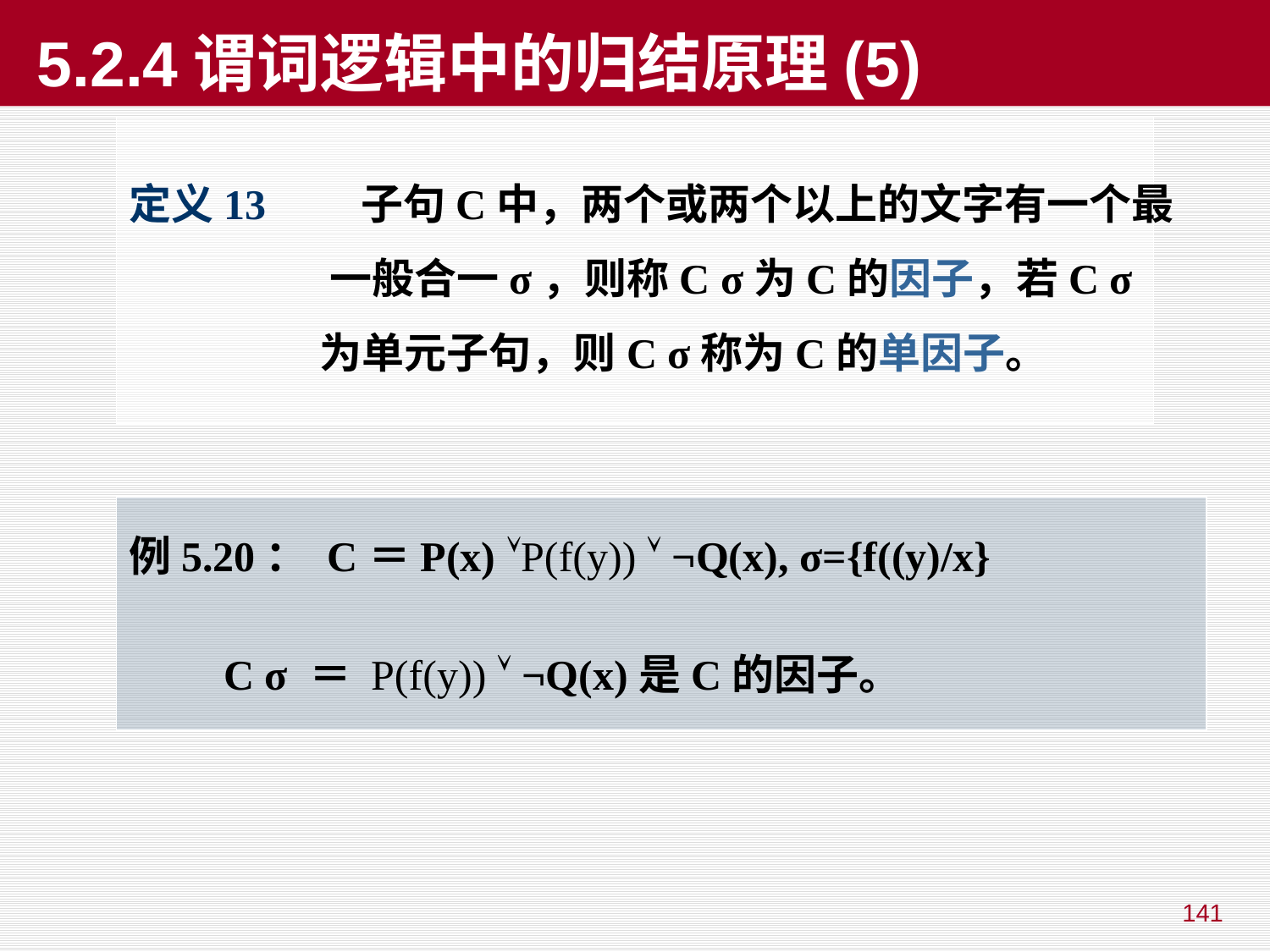

# 5.2.4谓词逻辑中的归结原理(5)
定义13        子句C中，两个或两个以上的文字有一个最
                    一般合一σ，则称C σ为C的因子，若C σ
                   为单元子句，则C σ称为C的单因子。
例5.20： C＝P(x) ∨P(f(y)) ∨ ¬Q(x), σ={f((y)/x}

         C σ ＝ P(f(y)) ∨ ¬Q(x)是C的因子。
141